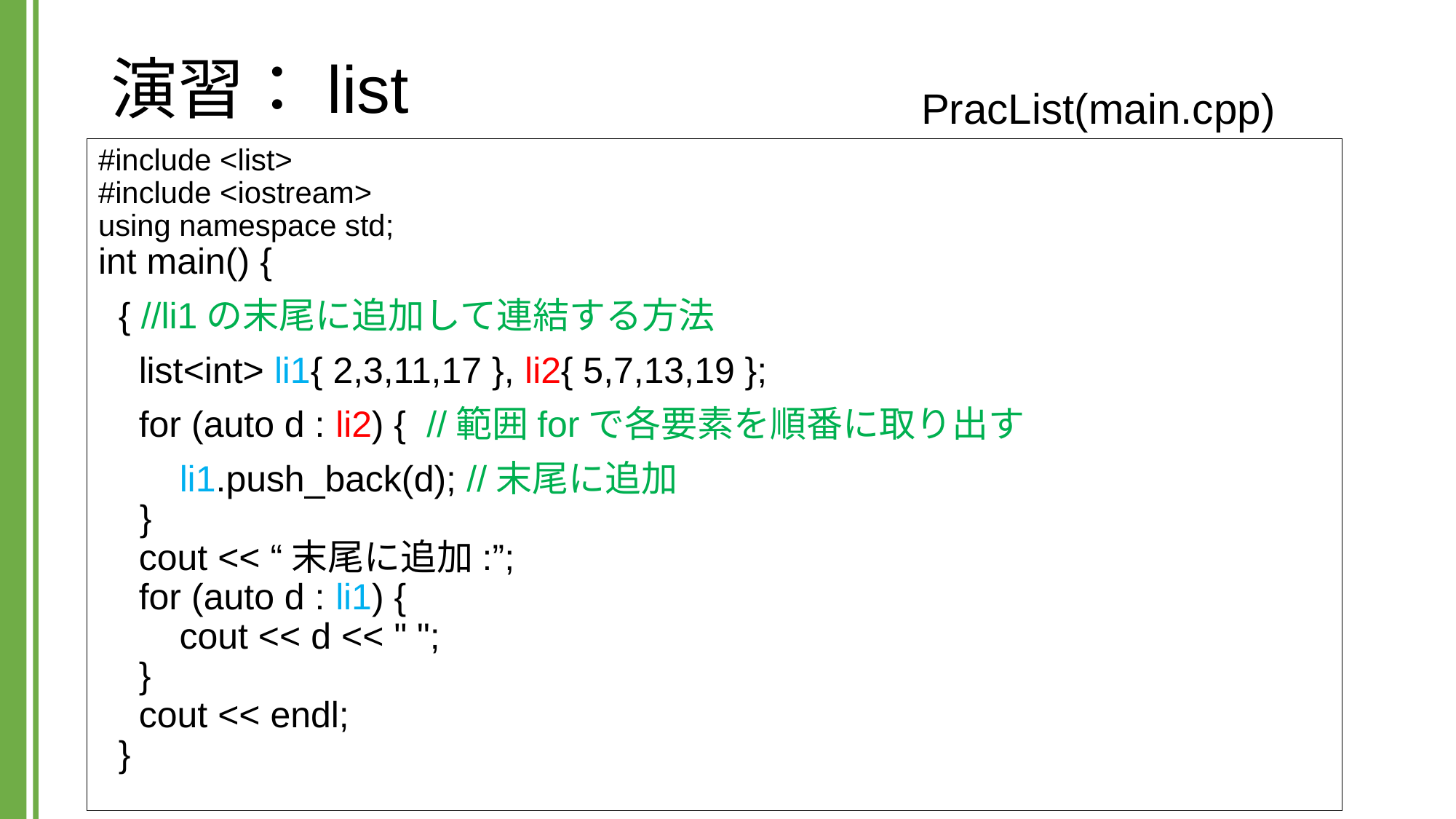

# 演習：list
PracList(main.cpp)
#include <list>
#include <iostream>
using namespace std;
int main() {
  { //li1の末尾に追加して連結する方法
    list<int> li1{ 2,3,11,17 }, li2{ 5,7,13,19 };
    for (auto d : li2) {  //範囲forで各要素を順番に取り出す
        li1.push_back(d); //末尾に追加
    }
    cout << “末尾に追加:”;
    for (auto d : li1) {
        cout << d << " ";
    }
    cout << endl;
  }